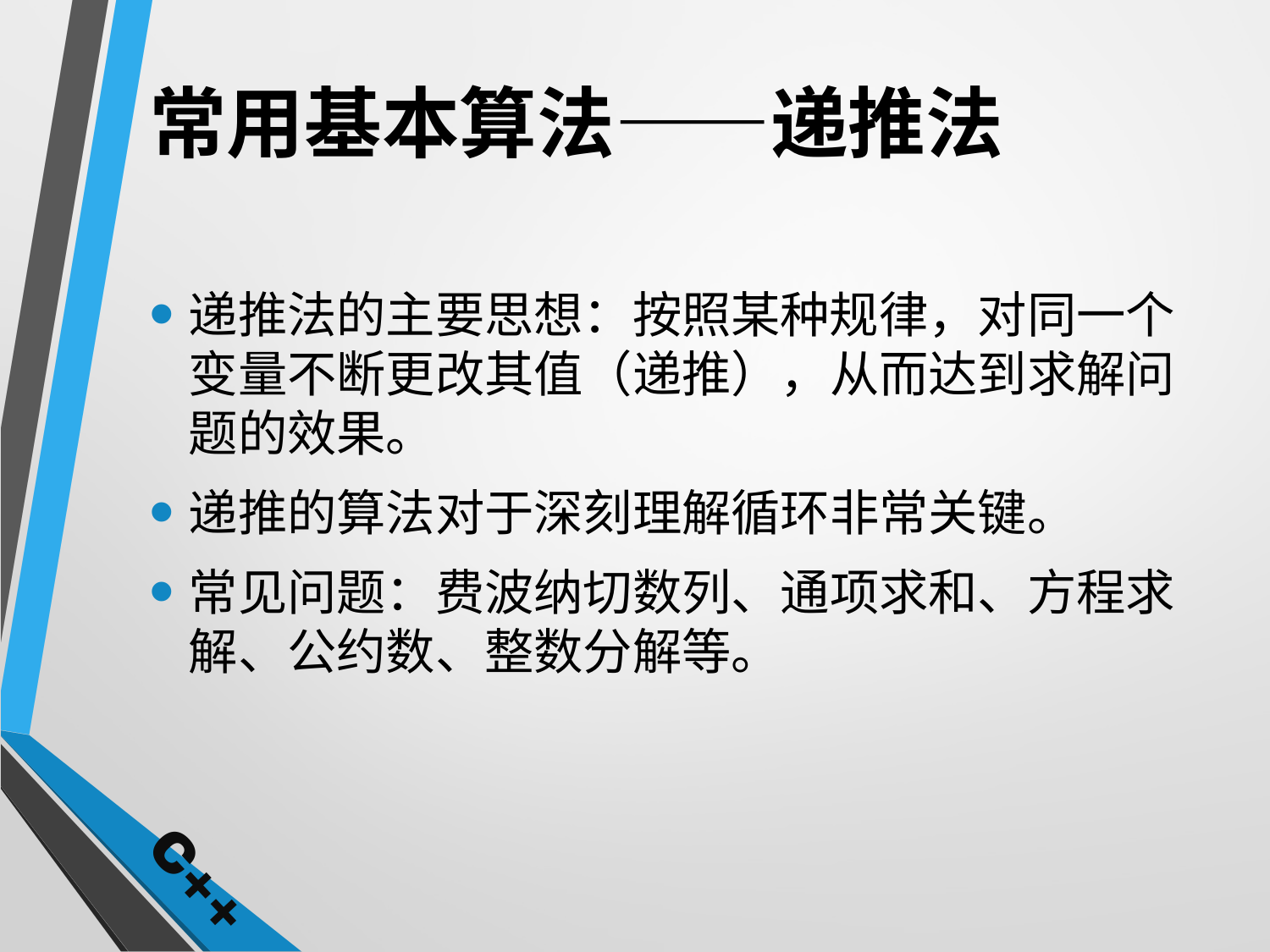

# 常用基本算法——递推法
递推法的主要思想：按照某种规律，对同一个变量不断更改其值（递推），从而达到求解问题的效果。
递推的算法对于深刻理解循环非常关键。
常见问题：费波纳切数列、通项求和、方程求解、公约数、整数分解等。